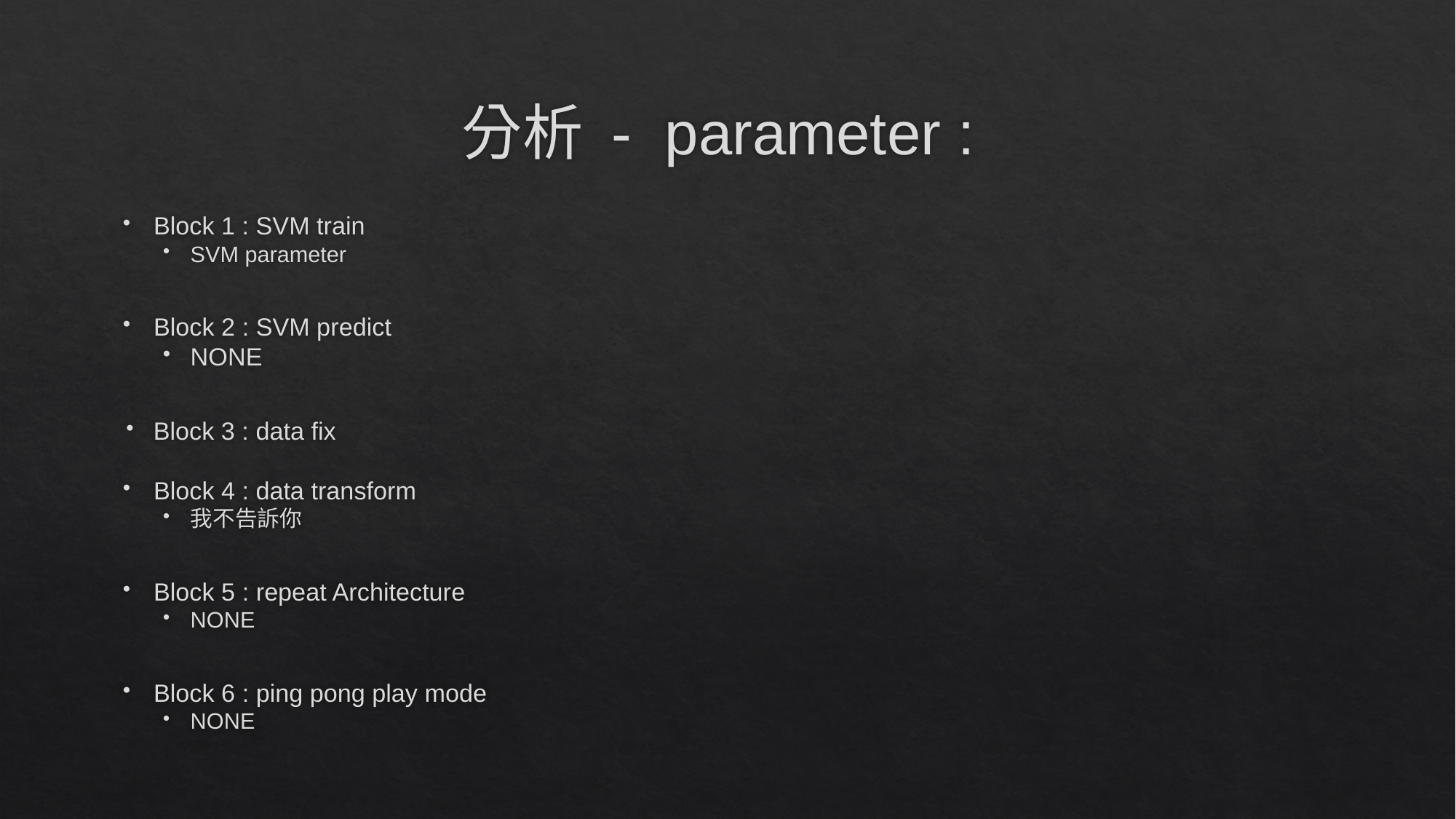

# 分析 -  parameter :
Block 1 : SVM train
SVM parameter

Block 2 : SVM predict
NONE

Block 3 : data fix

Block 4 : data transform
我不告訴你

Block 5 : repeat Architecture
NONE

Block 6 : ping pong play mode
NONE